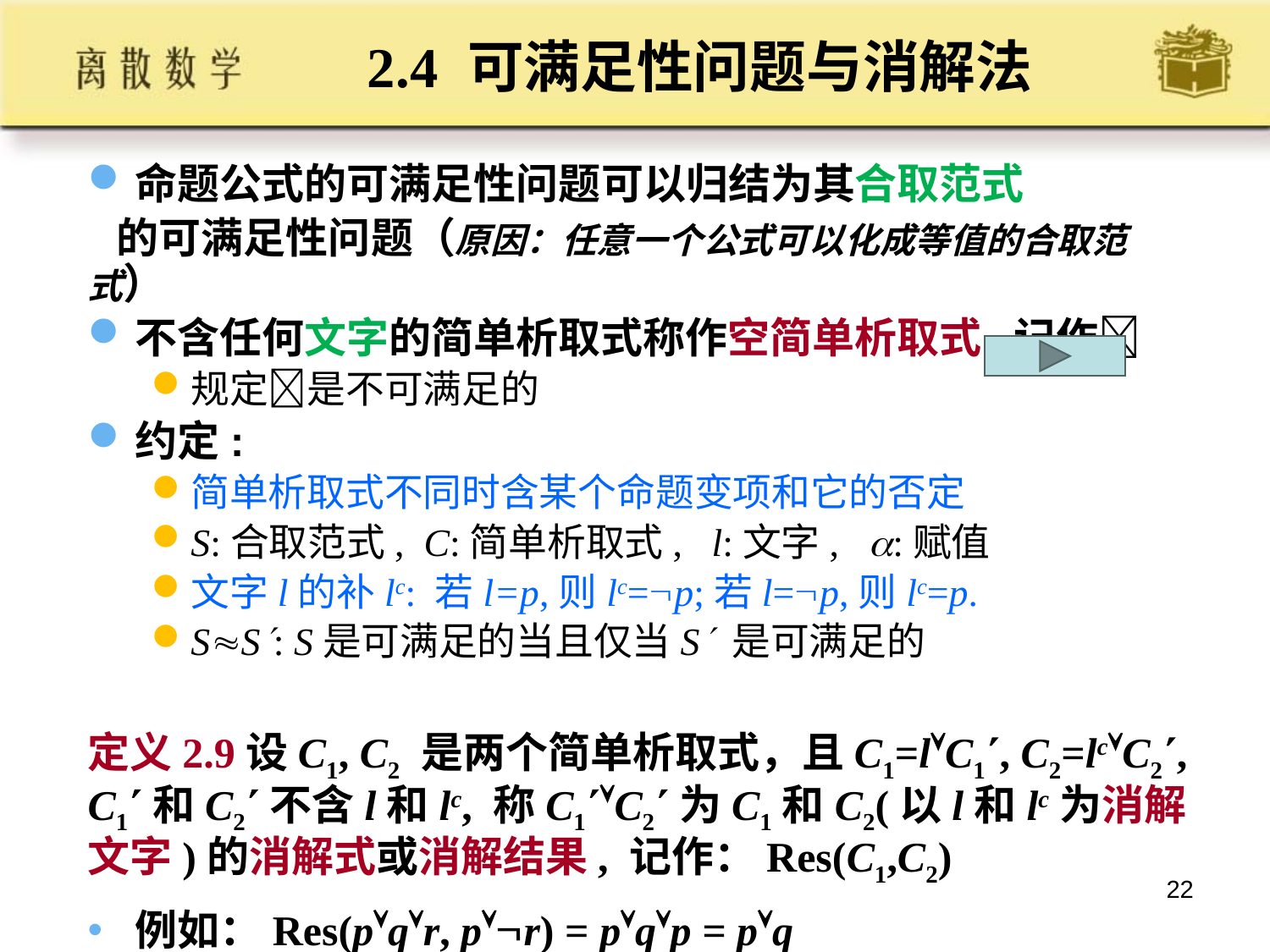

# 2.4 可满足性问题与消解法
命题公式的可满足性问题可以归结为其合取范式
  的可满足性问题（原因：任意一个公式可以化成等值的合取范式）
不含任何文字的简单析取式称作空简单析取式,记作λ
规定λ是不可满足的
约定:
简单析取式不同时含某个命题变项和它的否定
S:合取范式,  C:简单析取式,   l:文字,   α:赋值
文字l的补lc: 若l=p,则lc=¬p;若l=¬p,则lc=p.
S≈S′: S是可满足的当且仅当S′ 是可满足的

定义2.9设C1, C2 是两个简单析取式，且C1=l∨C1′, C2=lc∨C2′, C1′和C2′不含l和lc, 称C1′∨C2′为C1和C2(以l和lc为消解文字)的消解式或消解结果, 记作：Res(C1,C2)

例如：Res(p∨q∨r, p∨¬r) = p∨q∨p = p∨q

22